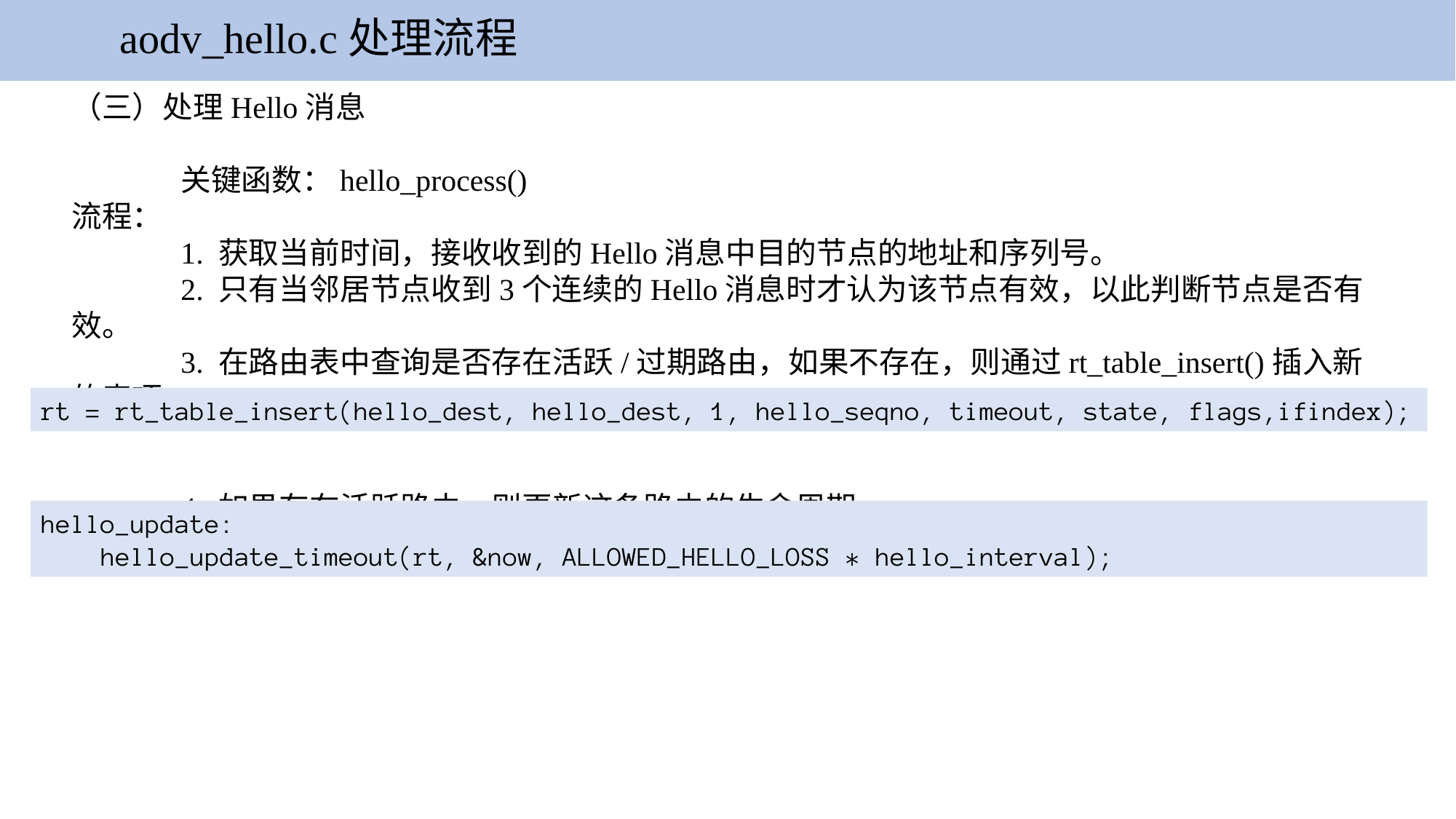

aodv_hello.c处理流程
（三）处理Hello消息

	关键函数：hello_process()
流程：
	1. 获取当前时间，接收收到的Hello消息中目的节点的地址和序列号。
	2. 只有当邻居节点收到3个连续的Hello消息时才认为该节点有效，以此判断节点是否有效。
	3. 在路由表中查询是否存在活跃/过期路由，如果不存在，则通过rt_table_insert()插入新的表项。

	4. 如果存在活跃路由，则更新这条路由的生命周期。
rt = rt_table_insert(hello_dest, hello_dest, 1, hello_seqno, timeout, state, flags,ifindex);
hello_update:
    hello_update_timeout(rt, &now, ALLOWED_HELLO_LOSS * hello_interval);